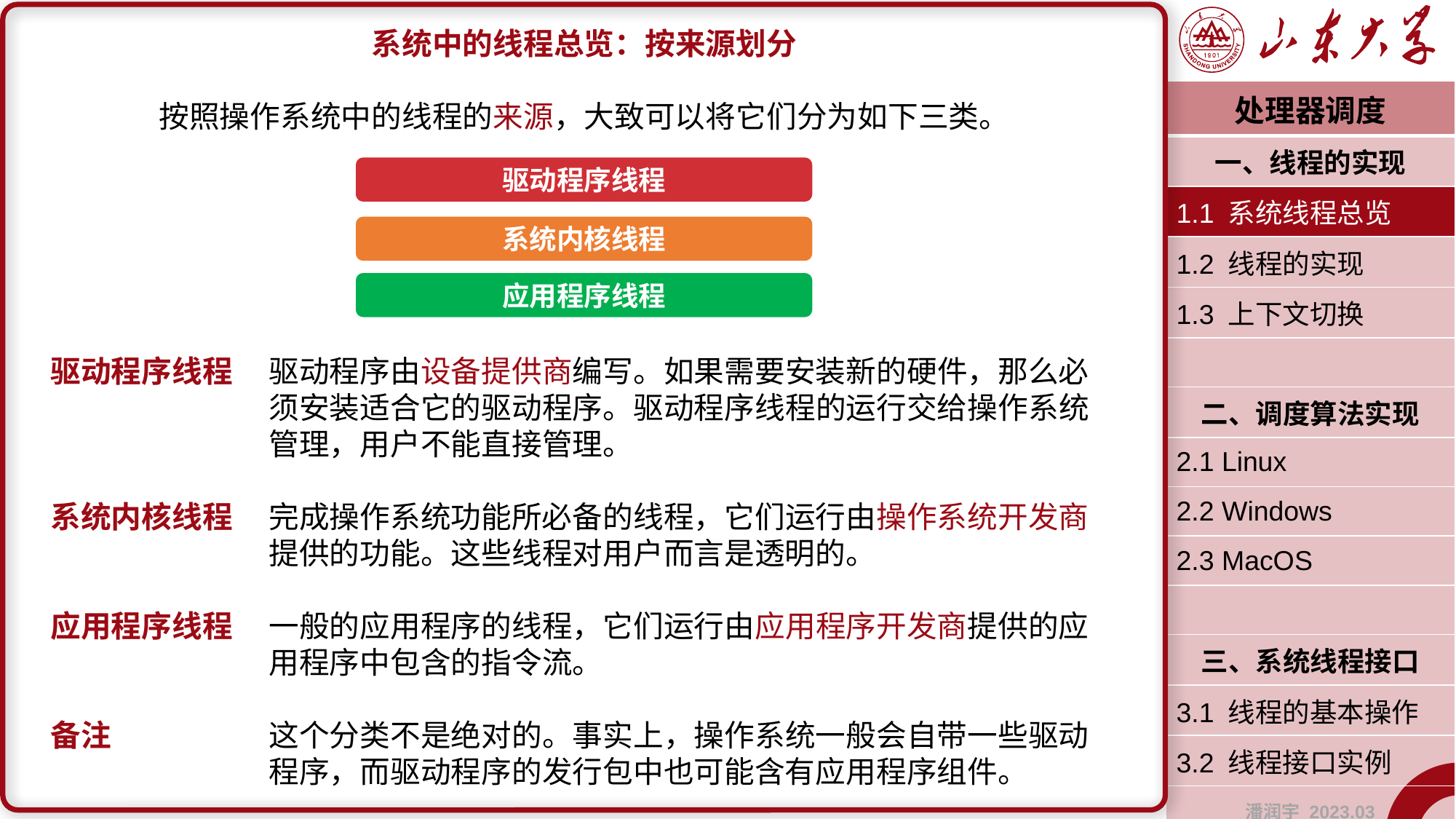

系统中的线程总览：按来源划分

按照操作系统中的线程的来源，大致可以将它们分为如下三类。

驱动程序线程	驱动程序由设备提供商编写。如果需要安装新的硬件，那么必		须安装适合它的驱动程序。驱动程序线程的运行交给操作系统		管理，用户不能直接管理。

系统内核线程	完成操作系统功能所必备的线程，它们运行由操作系统开发商		提供的功能。这些线程对用户而言是透明的。

应用程序线程	一般的应用程序的线程，它们运行由应用程序开发商提供的应		用程序中包含的指令流。

备注		这个分类不是绝对的。事实上，操作系统一般会自带一些驱动		程序，而驱动程序的发行包中也可能含有应用程序组件。
| 处理器调度 |
| --- |
| 一、线程的实现 |
| 1.1 系统线程总览 |
| 1.2 线程的实现 |
| 1.3 上下文切换 |
|  |
| 二、调度算法实现 |
| 2.1 Linux |
| 2.2 Windows |
| 2.3 MacOS |
|  |
| 三、系统线程接口 |
| 3.1 线程的基本操作 |
| 3.2 线程接口实例 |
| 潘润宇 2023.03 |
驱动程序线程
系统内核线程
应用程序线程